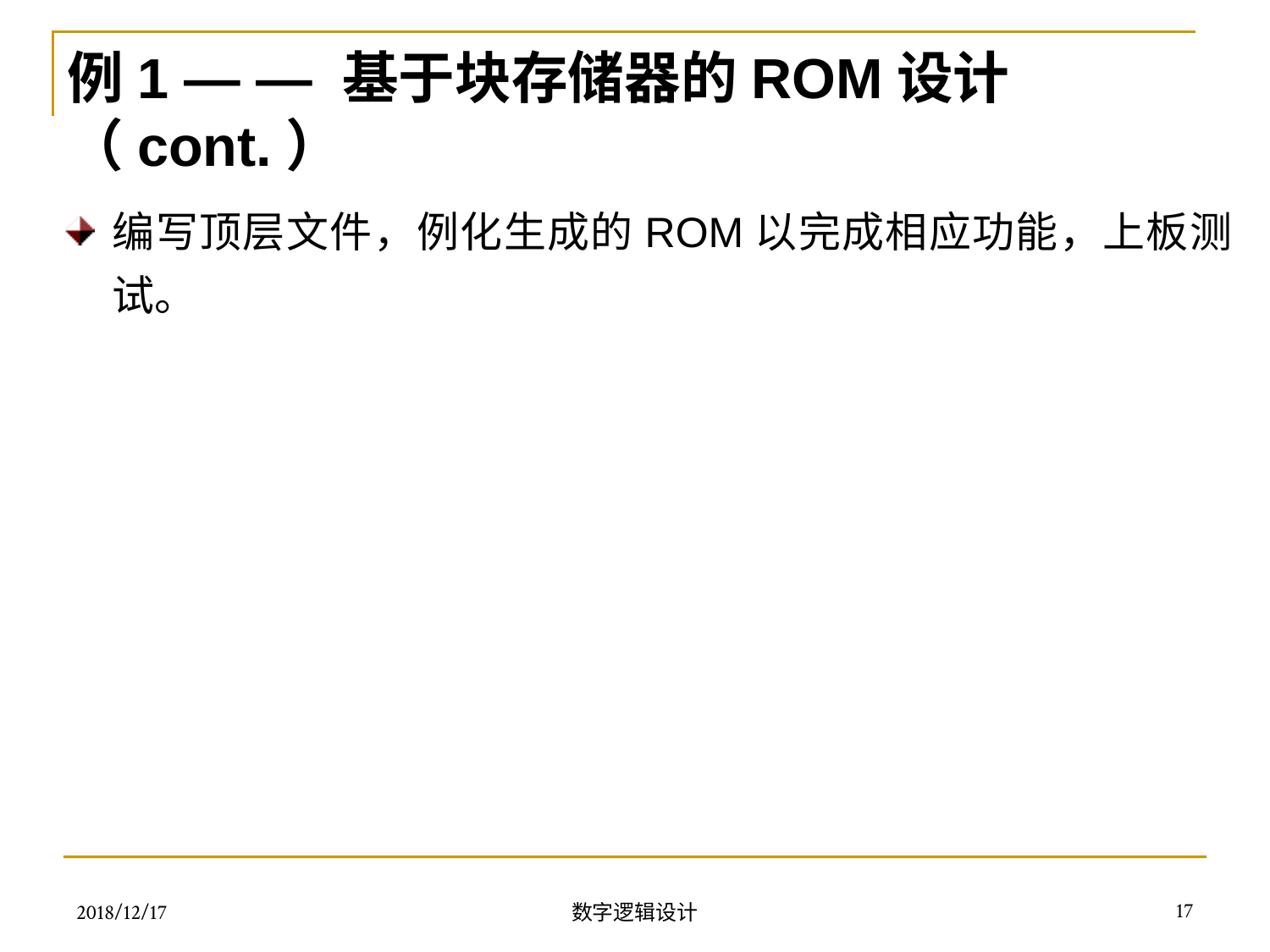

例1 — — 基于块存储器的ROM设计（cont.）
编写顶层文件，例化生成的ROM以完成相应功能，上板测试。

2018/12/17
17
数字逻辑设计